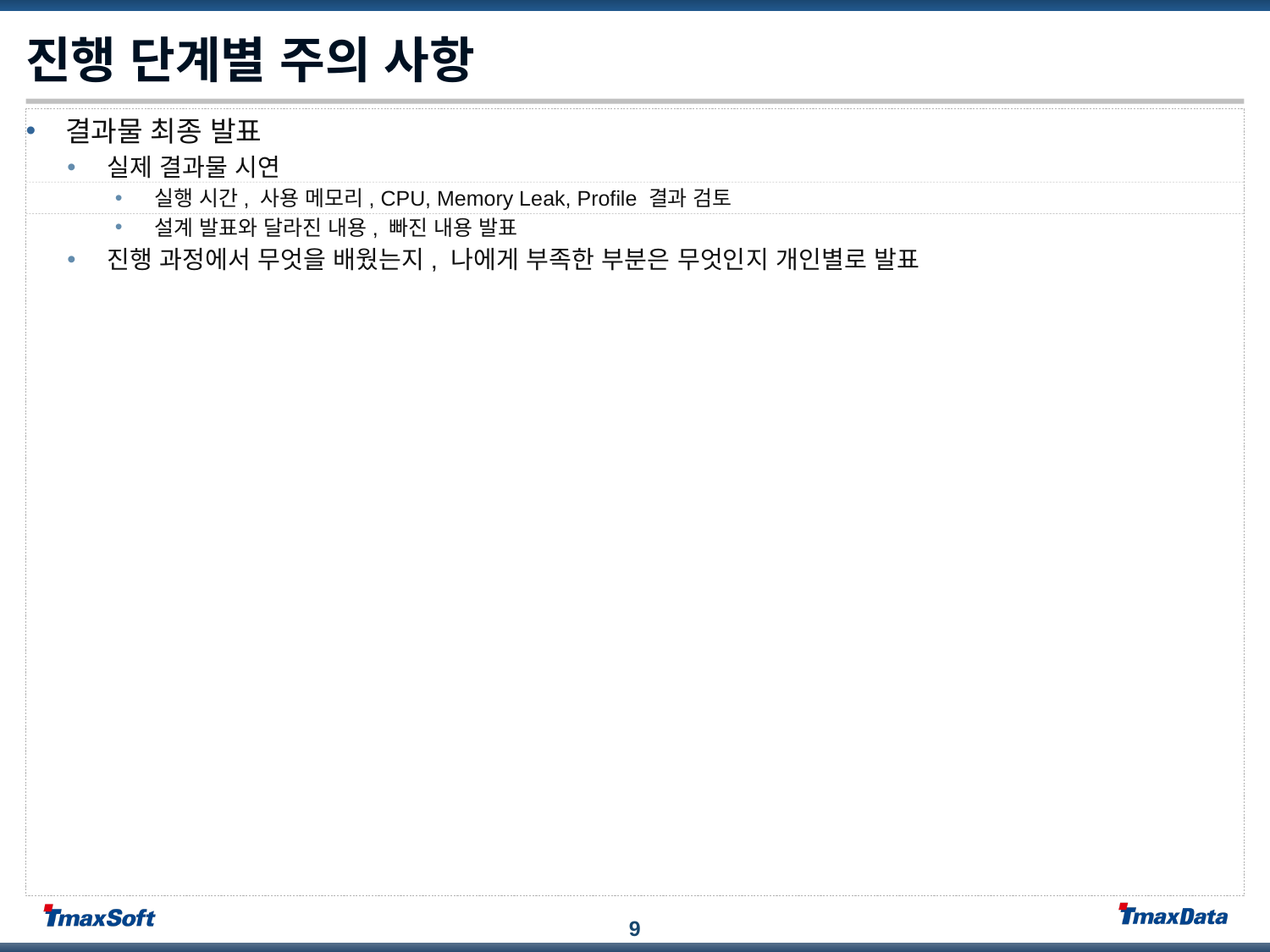

# 진행 단계별 주의 사항
결과물 최종 발표
실제 결과물 시연
실행 시간, 사용 메모리, CPU, Memory Leak, Profile 결과 검토
설계 발표와 달라진 내용, 빠진 내용 발표
진행 과정에서 무엇을 배웠는지, 나에게 부족한 부분은 무엇인지 개인별로 발표